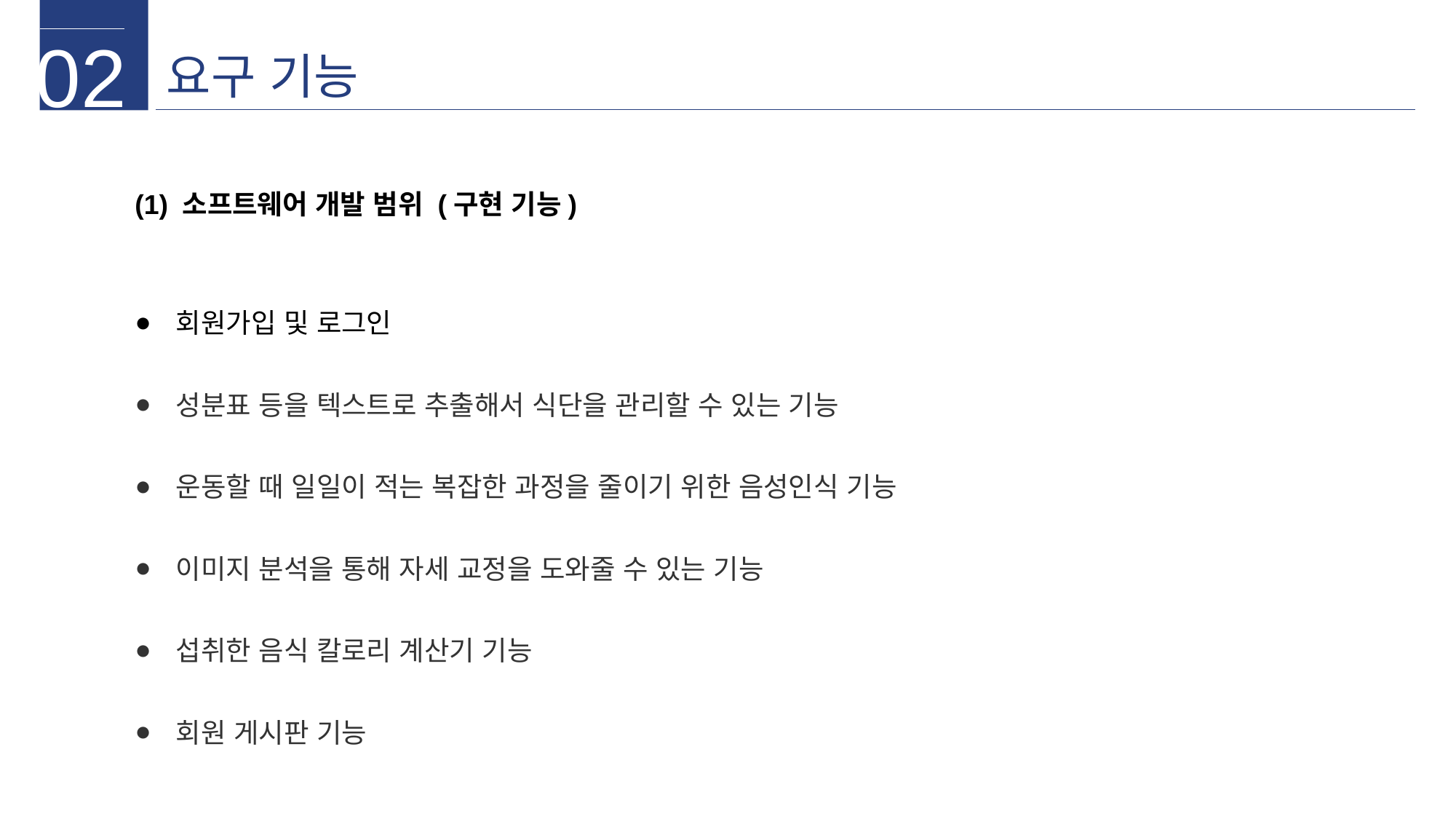

02
요구 기능
(1) 소프트웨어 개발 범위 (구현 기능)
회원가입 및 로그인
성분표 등을 텍스트로 추출해서 식단을 관리할 수 있는 기능
운동할 때 일일이 적는 복잡한 과정을 줄이기 위한 음성인식 기능
이미지 분석을 통해 자세 교정을 도와줄 수 있는 기능
섭취한 음식 칼로리 계산기 기능
회원 게시판 기능